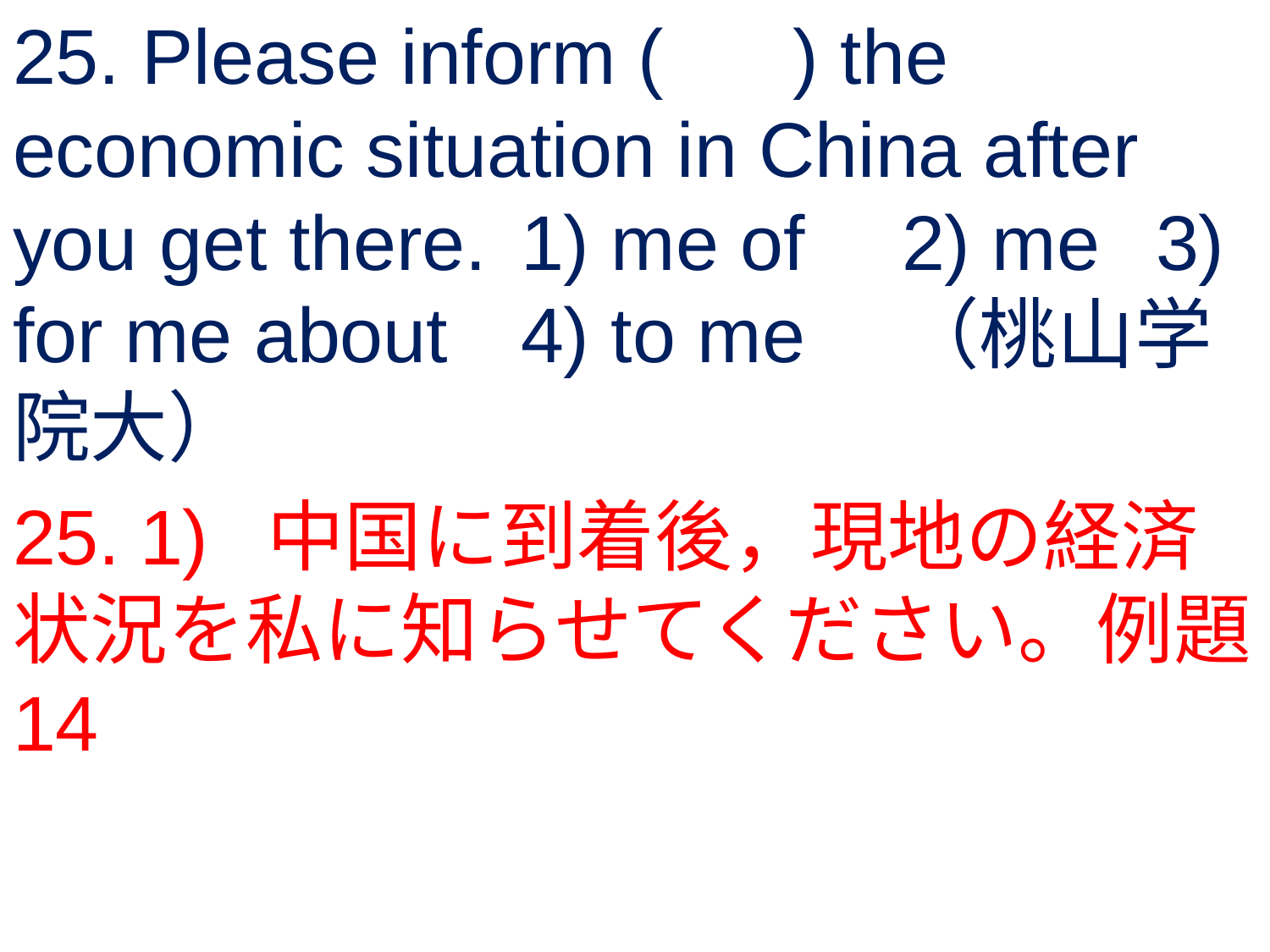

# 25. Please inform (      ) the economic situation in China after you get there.	1) me of	2) me	3) for me about	4) to me	（桃山学院大）
25.	1) 	中国に到着後，現地の経済状況を私に知らせてください。例題14